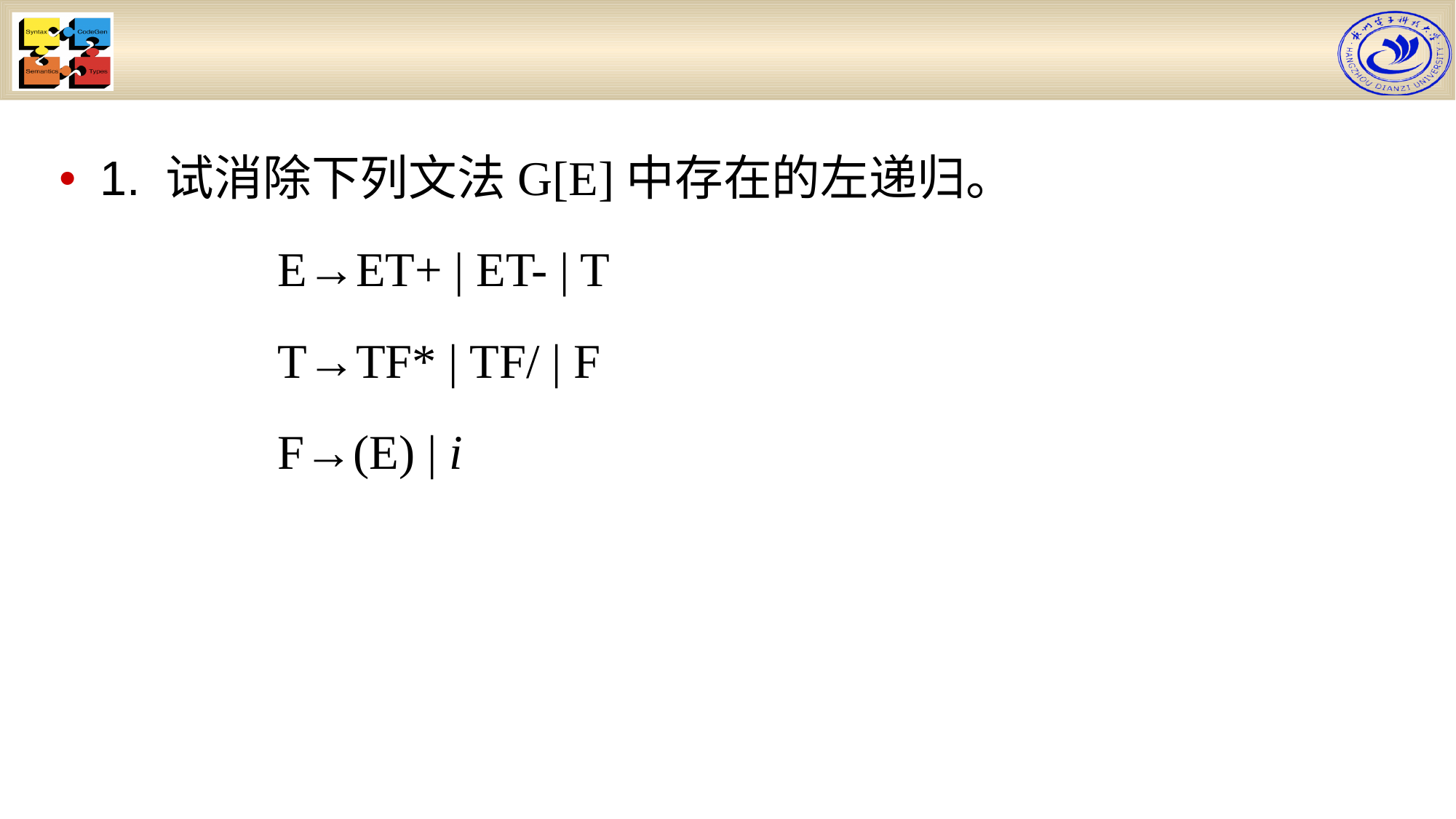

1. 试消除下列文法G[E]中存在的左递归。
	  	E→ET+ | ET- | T
		T→TF* | TF/ | F
		F→(E) | i